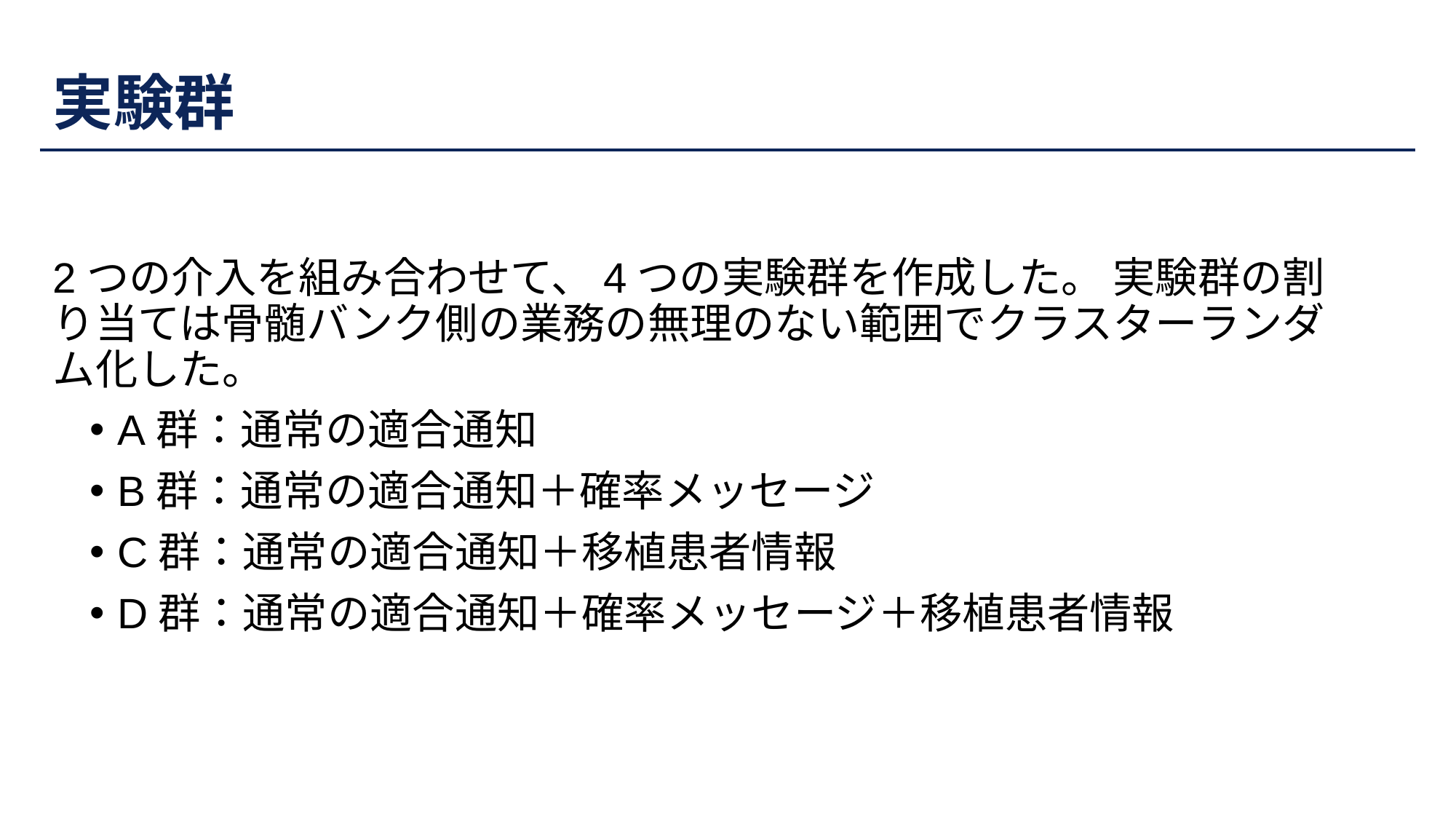

# 実験群
2つの介入を組み合わせて、4つの実験群を作成した。 実験群の割り当ては骨髄バンク側の業務の無理のない範囲でクラスターランダム化した。
A群：通常の適合通知
B群：通常の適合通知＋確率メッセージ
C群：通常の適合通知＋移植患者情報
D群：通常の適合通知＋確率メッセージ＋移植患者情報